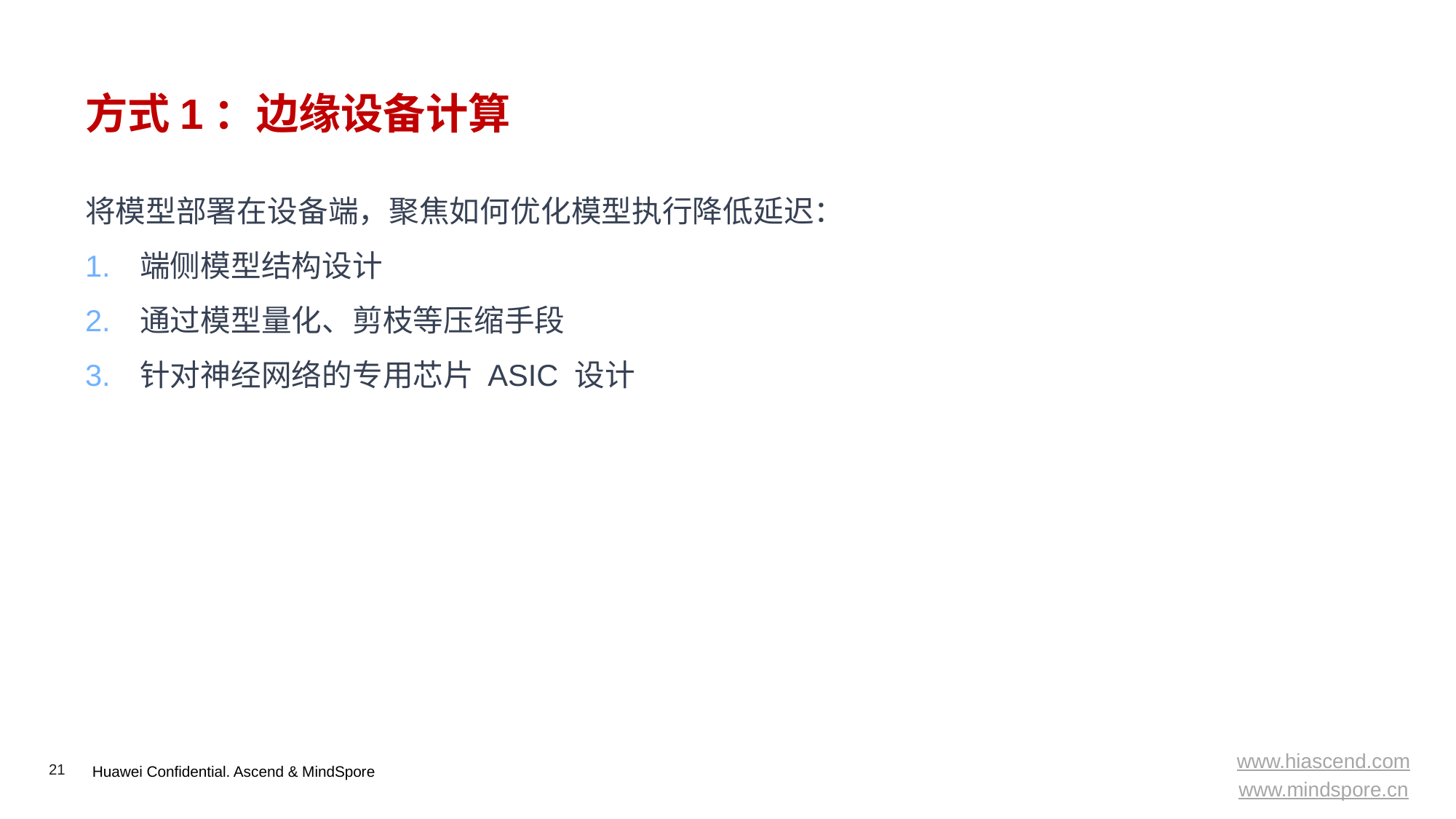

# 方式1：边缘设备计算
将模型部署在设备端，聚焦如何优化模型执行降低延迟：
端侧模型结构设计
通过模型量化、剪枝等压缩手段
针对神经网络的专用芯片 ASIC 设计